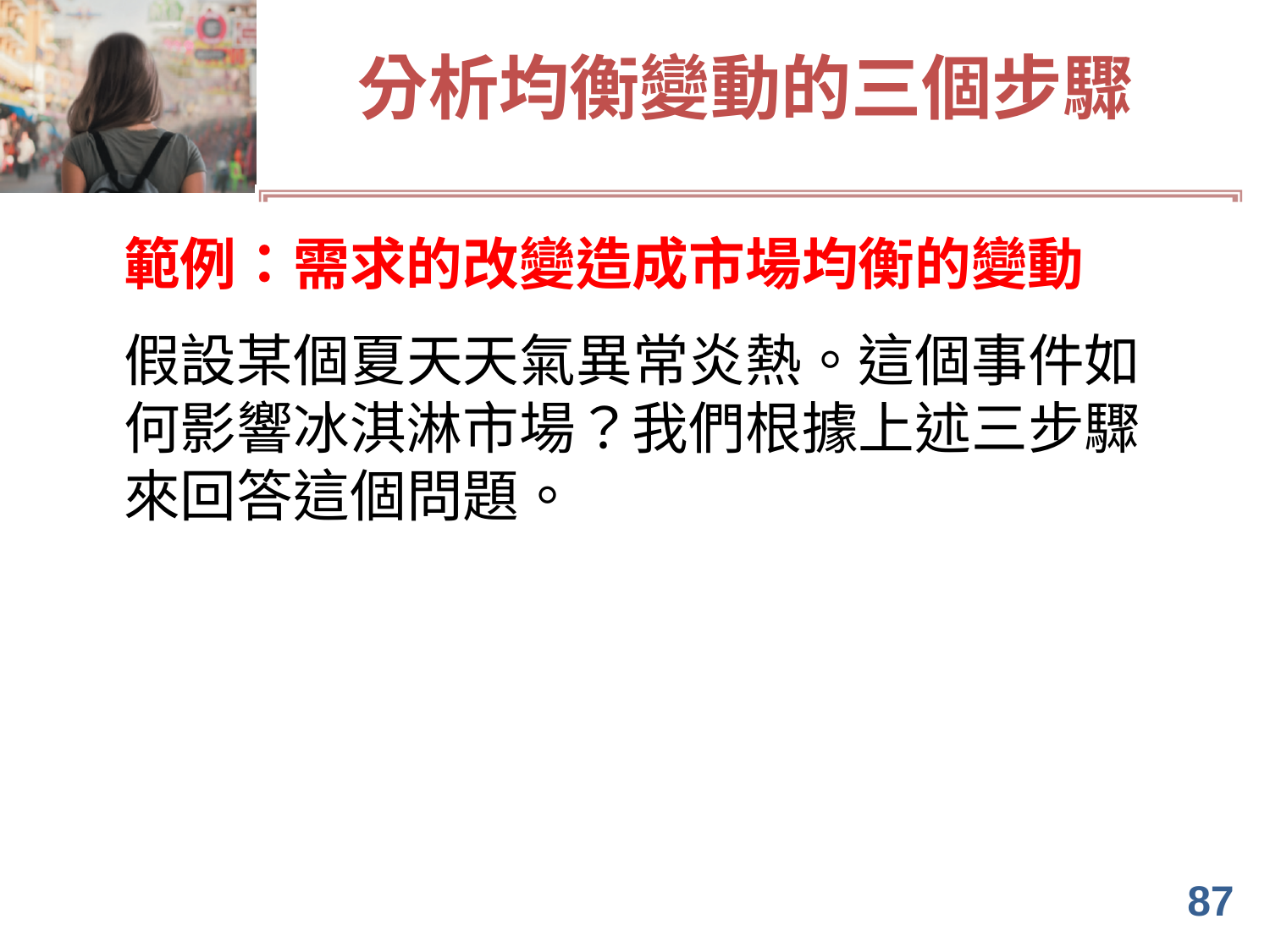

# 分析均衡變動的三個步驟
	範例：需求的改變造成市場均衡的變動

	假設某個夏天天氣異常炎熱。這個事件如何影響冰淇淋市場？我們根據上述三步驟來回答這個問題。
87